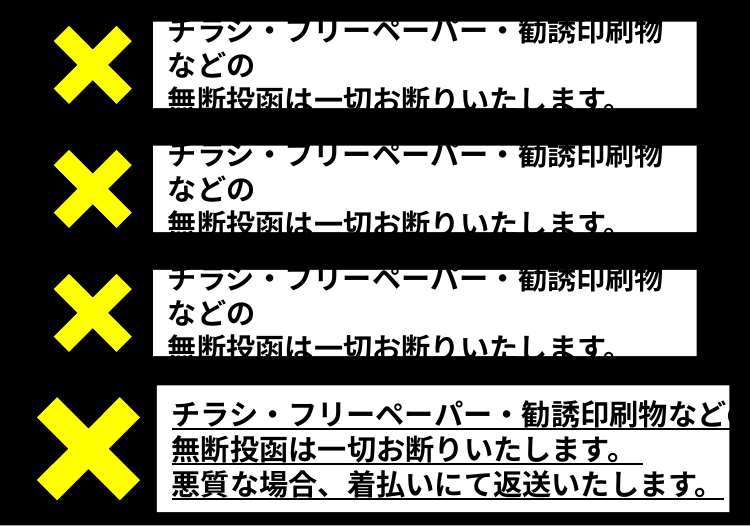

チラシ・フリーペーパー・勧誘印刷物などの
無断投函は一切お断りいたします。

チラシ・フリーペーパー・勧誘印刷物などの
無断投函は一切お断りいたします。

チラシ・フリーペーパー・勧誘印刷物などの
無断投函は一切お断りいたします。

チラシ・フリーペーパー・勧誘印刷物などの
無断投函は一切お断りいたします。
悪質な場合、着払いにて返送いたします。